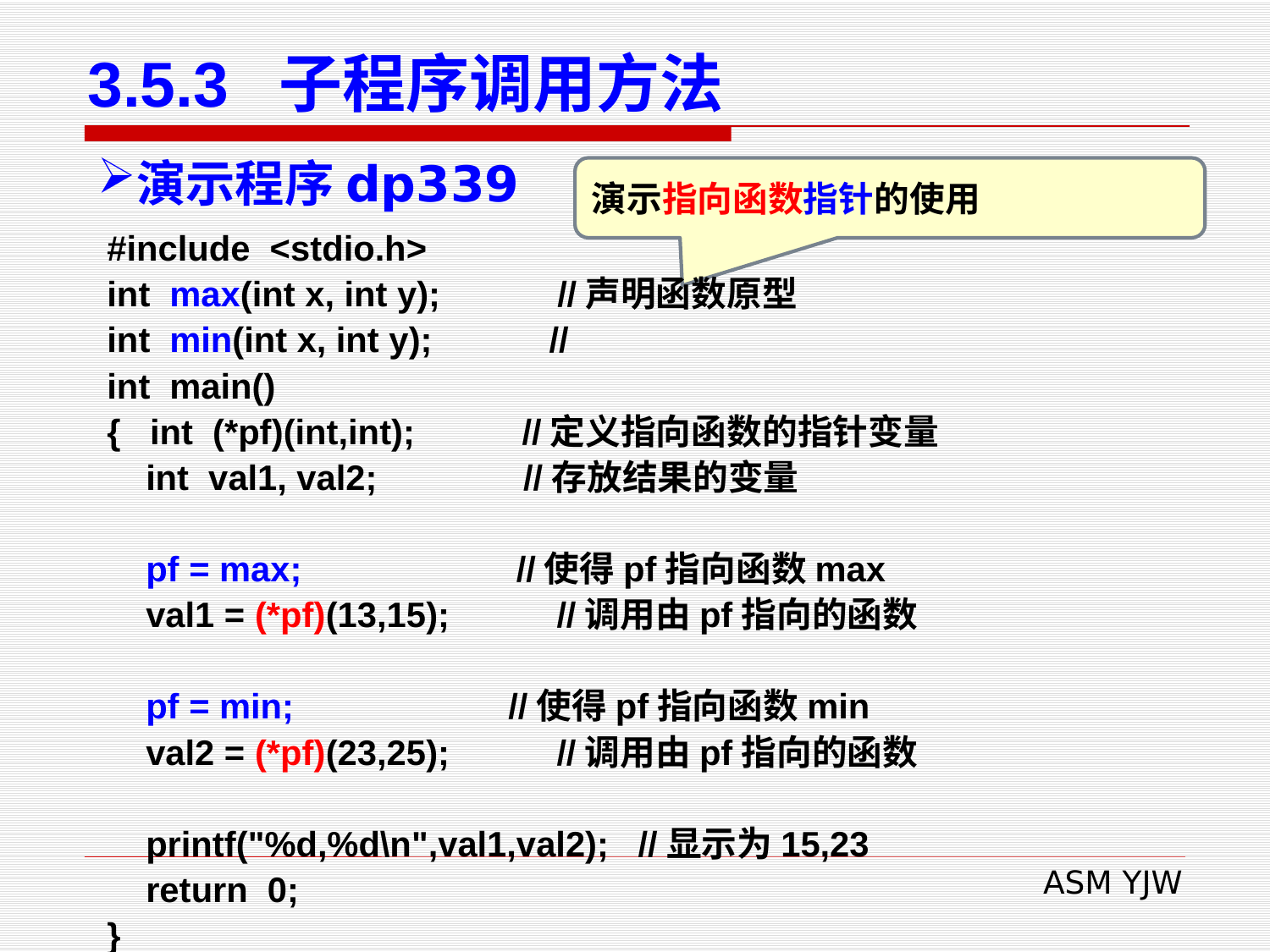

# 3.5.3  子程序调用方法
演示程序dp339
演示指向函数指针的使用
#include  <stdio.h>
int  max(int x, int y);            //声明函数原型
int  min(int x, int y);            //
int  main()
{   int  (*pf)(int,int);           //定义指向函数的指针变量
    int  val1, val2;               //存放结果的变量

    pf = max;                      //使得pf指向函数max
    val1 = (*pf)(13,15);           //调用由pf指向的函数

    pf = min;                      //使得pf指向函数min
    val2 = (*pf)(23,25);           //调用由pf指向的函数

    printf("%d,%d\n",val1,val2);   //显示为15,23
    return  0;
}